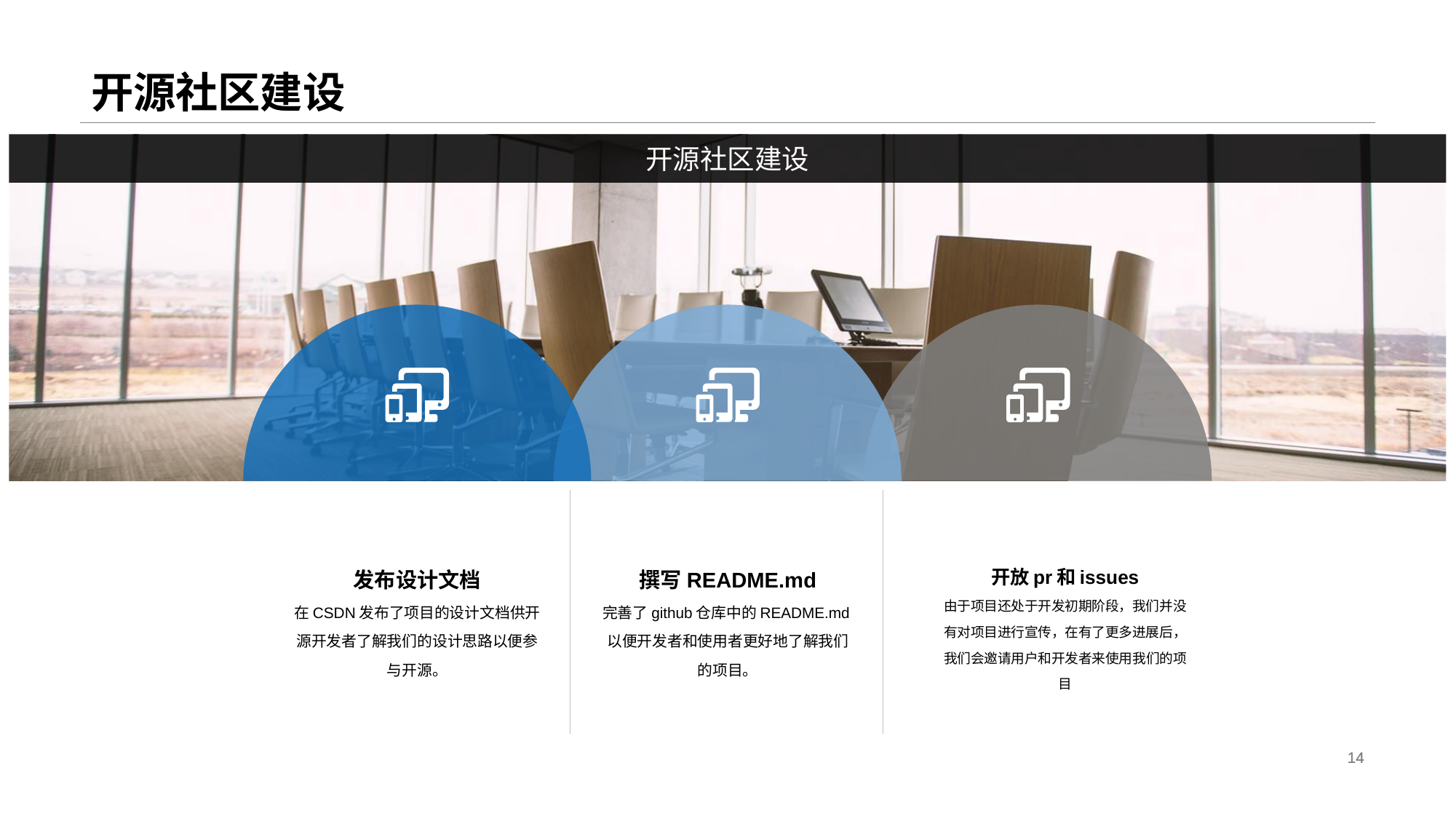

# 开源社区建设

开源社区建设

发布设计文档
在CSDN发布了项目的设计文档供开源开发者了解我们的设计思路以便参与开源。
撰写README.md
完善了github仓库中的README.md以便开发者和使用者更好地了解我们的项目。
开放pr和issues
由于项目还处于开发初期阶段，我们并没有对项目进行宣传，在有了更多进展后，我们会邀请用户和开发者来使用我们的项目
14
14